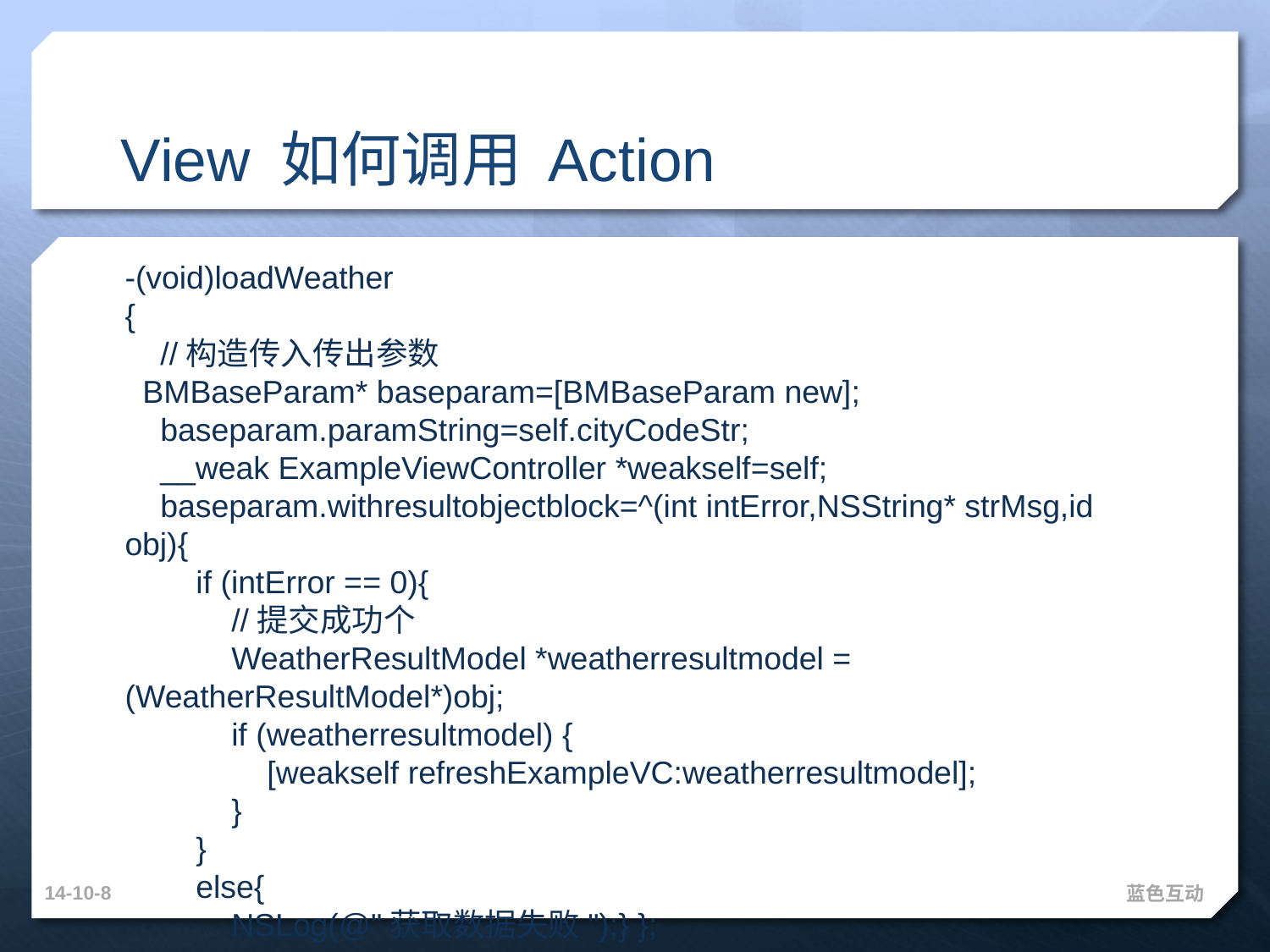

# View 如何调用 Action
-(void)loadWeather
{
    //构造传入传出参数
  BMBaseParam* baseparam=[BMBaseParam new];
    baseparam.paramString=self.cityCodeStr;
    __weak ExampleViewController *weakself=self;
    baseparam.withresultobjectblock=^(int intError,NSString* strMsg,id obj){
        if (intError == 0){
            //提交成功个
            WeatherResultModel *weatherresultmodel = (WeatherResultModel*)obj;
            if (weatherresultmodel) {
                [weakself refreshExampleVC:weatherresultmodel];
            }
        }
        else{
            NSLog(@"获取数据失败");} };
14-10-8
蓝色互动